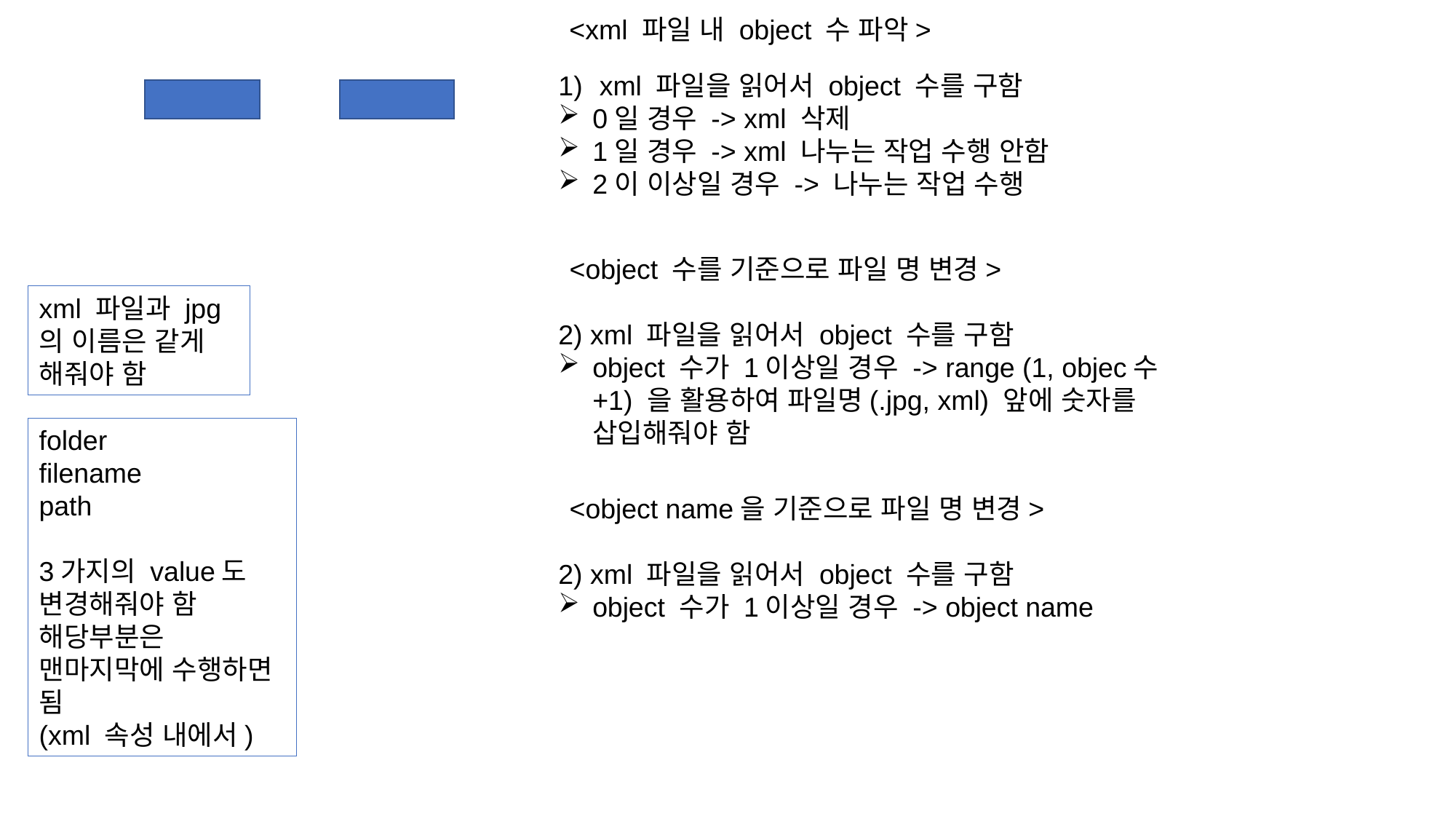

<xml 파일 내 object 수 파악>
xml 파일을 읽어서 object 수를 구함
0일 경우 -> xml 삭제
1일 경우 -> xml 나누는 작업 수행 안함
2이 이상일 경우 -> 나누는 작업 수행

<object 수를 기준으로 파일 명 변경>
xml 파일과 jpg의 이름은 같게 해줘야 함
2) xml 파일을 읽어서 object 수를 구함
object 수가 1이상일 경우 -> range (1, objec수 +1) 을 활용하여 파일명(.jpg, xml) 앞에 숫자를 삽입해줘야 함
folder
filename
path

3가지의 value도 변경해줘야 함
해당부분은 맨마지막에 수행하면 됨
(xml 속성 내에서)
<object name을 기준으로 파일 명 변경>
2) xml 파일을 읽어서 object 수를 구함
object 수가 1이상일 경우 -> object name